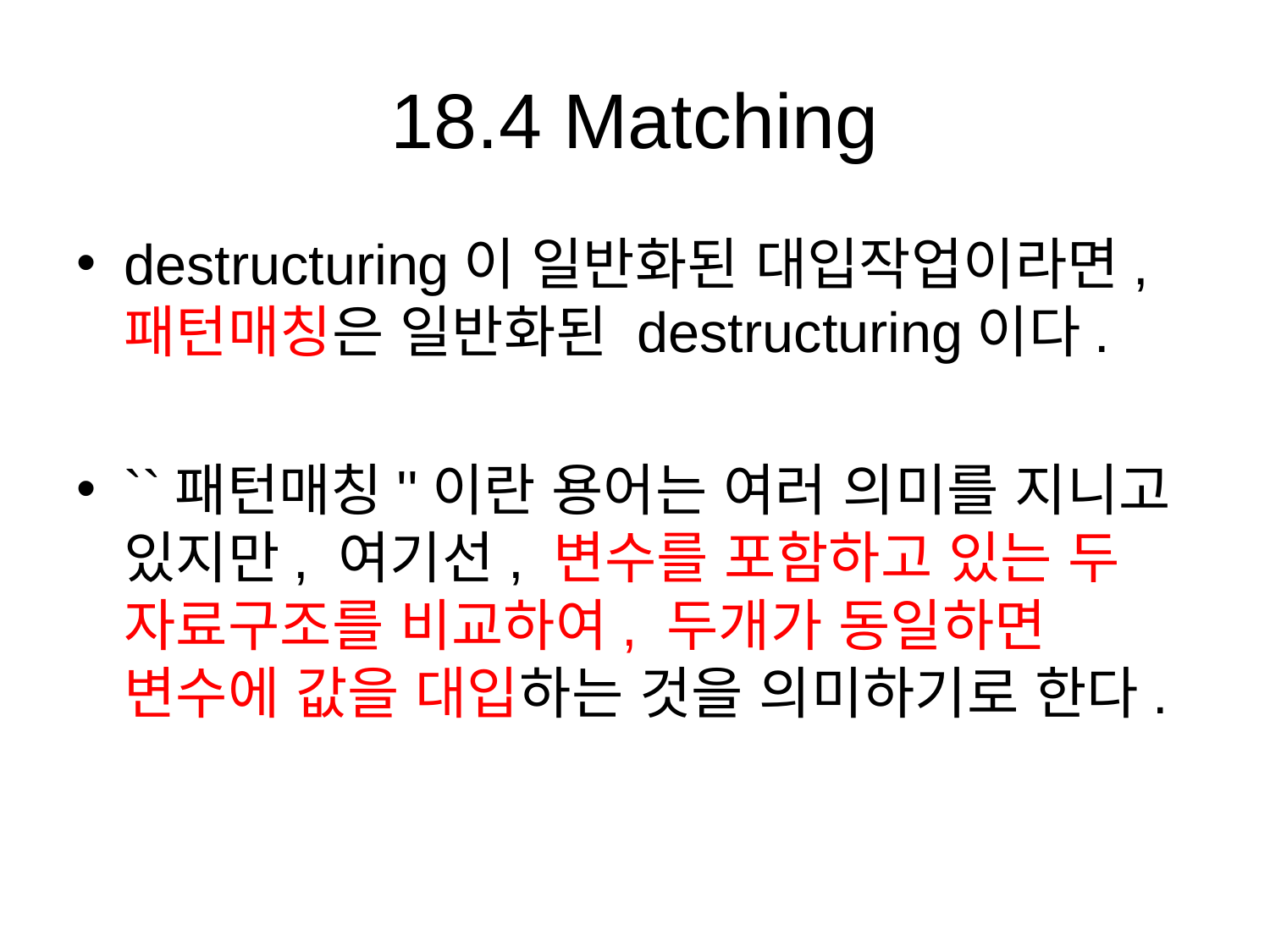

# 18.4 Matching
destructuring이 일반화된 대입작업이라면, 패턴매칭은 일반화된 destructuring이다.

``패턴매칭''이란 용어는 여러 의미를 지니고 있지만, 여기선, 변수를 포함하고 있는 두 자료구조를 비교하여, 두개가 동일하면 변수에 값을 대입하는 것을 의미하기로 한다.